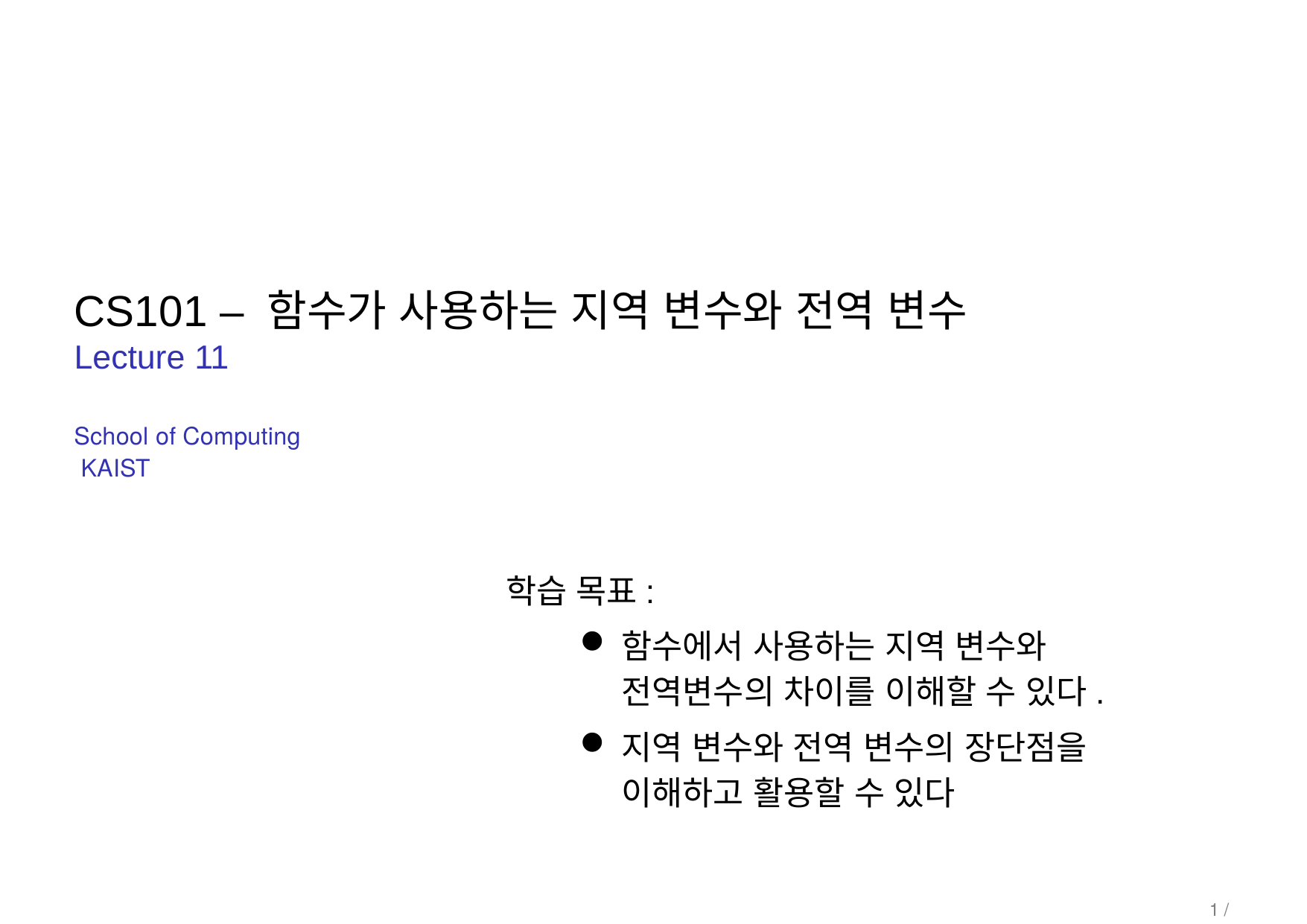

# CS101 – 함수가 사용하는 지역 변수와 전역 변수 Lecture 11
School of Computing  KAIST
학습 목표:
함수에서 사용하는 지역 변수와 전역변수의 차이를 이해할 수 있다.
지역 변수와 전역 변수의 장단점을
이해하고 활용할 수 있다
1 / 30